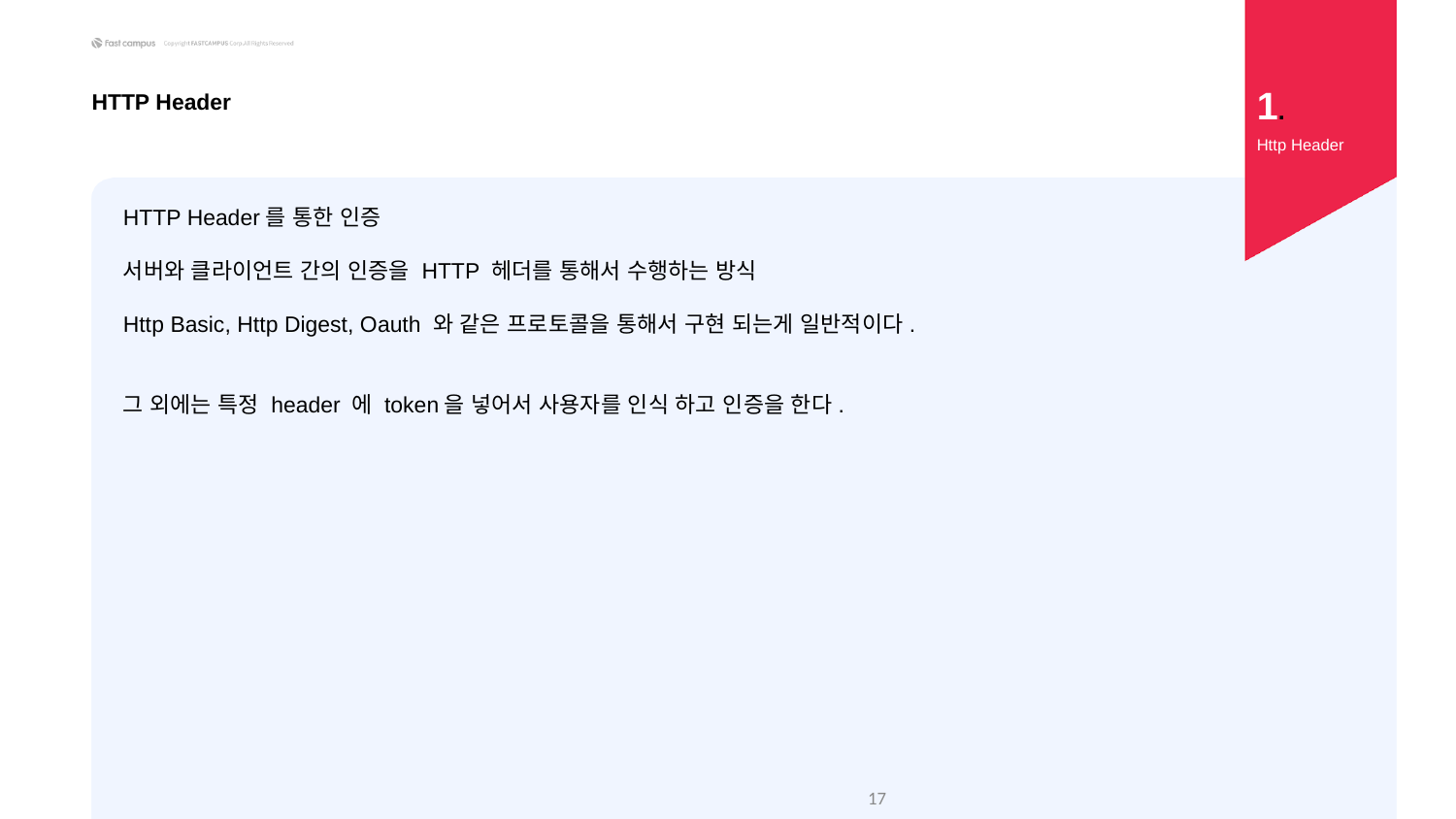

1.
HTTP Header
Http Header
HTTP Header를 통한 인증
서버와 클라이언트 간의 인증을 HTTP 헤더를 통해서 수행하는 방식
Http Basic, Http Digest, Oauth 와 같은 프로토콜을 통해서 구현 되는게 일반적이다.
그 외에는 특정 header 에 token을 넣어서 사용자를 인식 하고 인증을 한다.
17